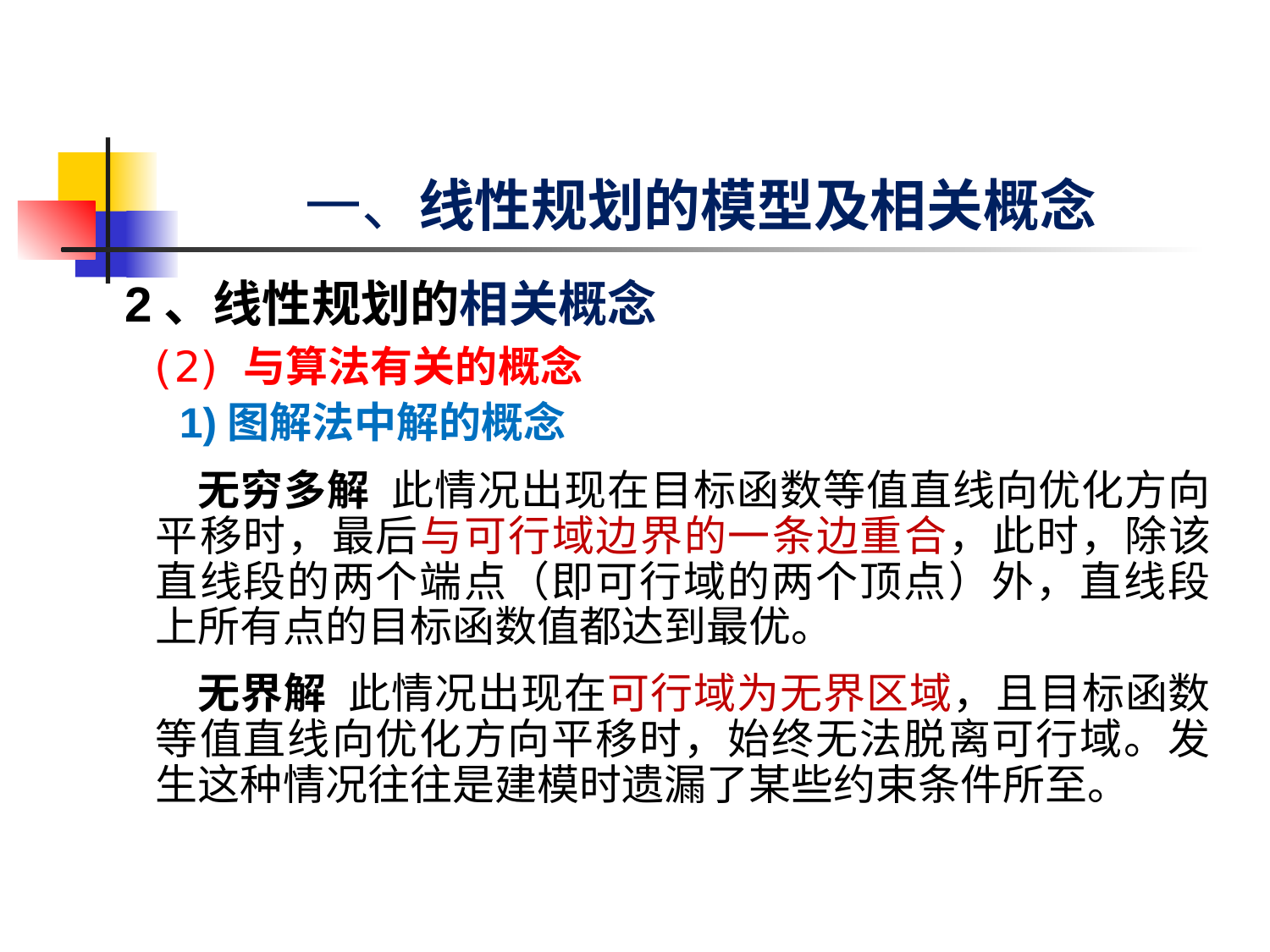

# 一、线性规划的模型及相关概念
2、线性规划的相关概念
(2) 与算法有关的概念
  1)图解法中解的概念
   无穷多解  此情况出现在目标函数等值直线向优化方向平移时，最后与可行域边界的一条边重合，此时，除该直线段的两个端点（即可行域的两个顶点）外，直线段上所有点的目标函数值都达到最优。
   无界解  此情况出现在可行域为无界区域，且目标函数等值直线向优化方向平移时，始终无法脱离可行域。发生这种情况往往是建模时遗漏了某些约束条件所至。